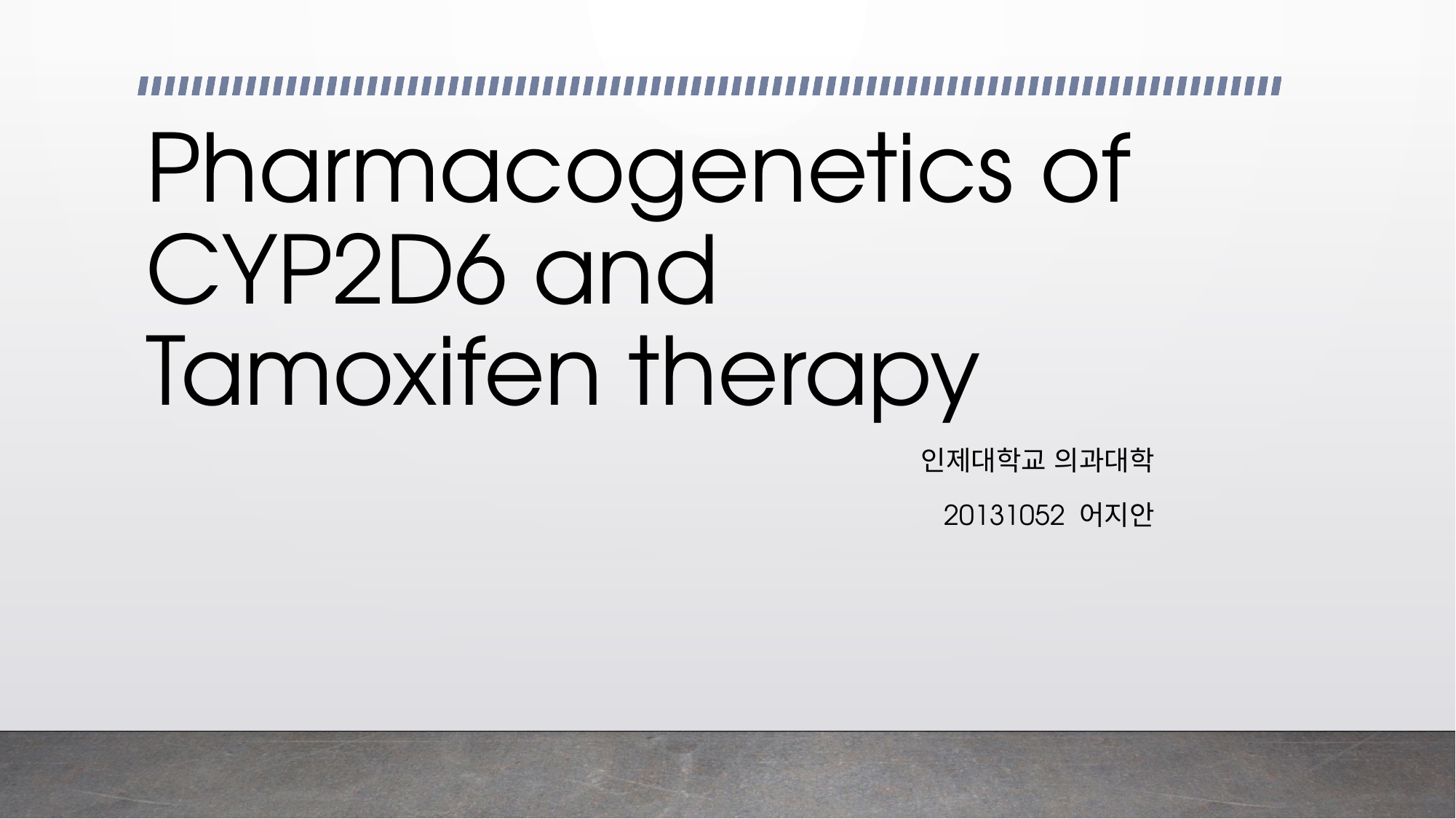

# Pharmacogenetics of CYP2D6 and Tamoxifen therapy
인제대학교 의과대학
20131052 어지안